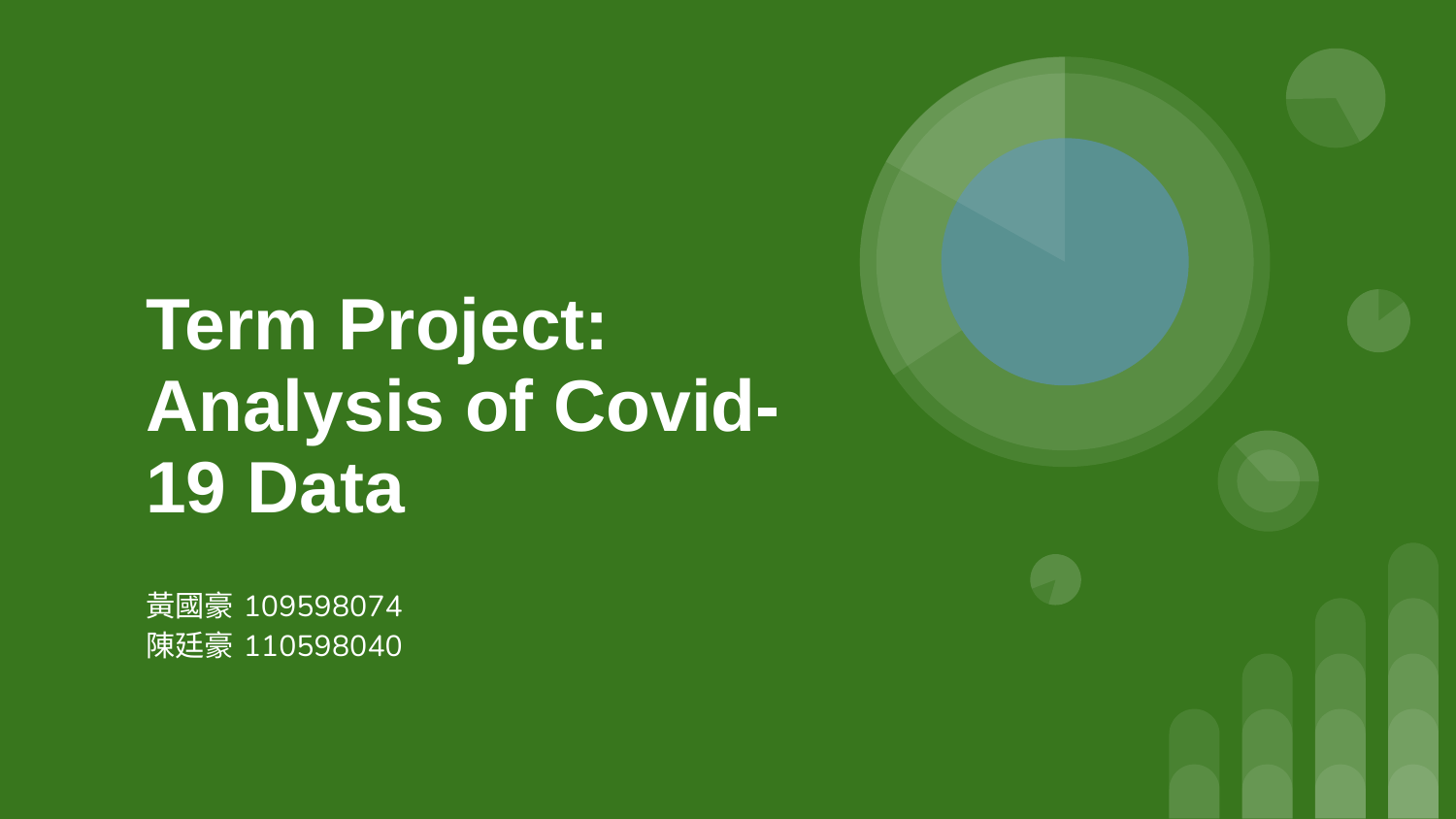

# Term Project:
Analysis of Covid-19 Data
黃國豪 109598074
陳廷豪 110598040